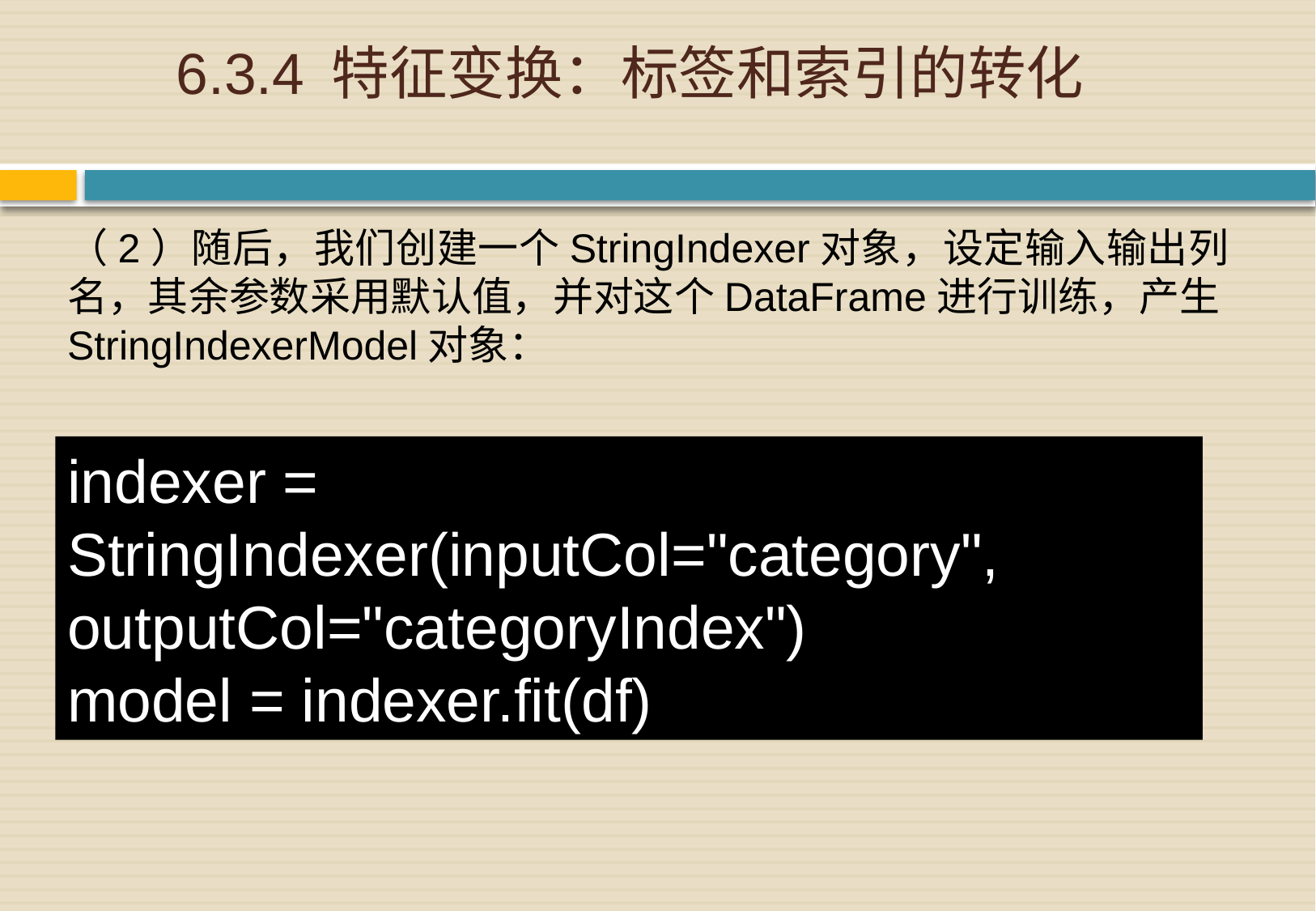

# 6.3.4 特征变换：标签和索引的转化
（2）随后，我们创建一个StringIndexer对象，设定输入输出列名，其余参数采用默认值，并对这个DataFrame进行训练，产生StringIndexerModel对象：
indexer = StringIndexer(inputCol="category", outputCol="categoryIndex")
model = indexer.fit(df)